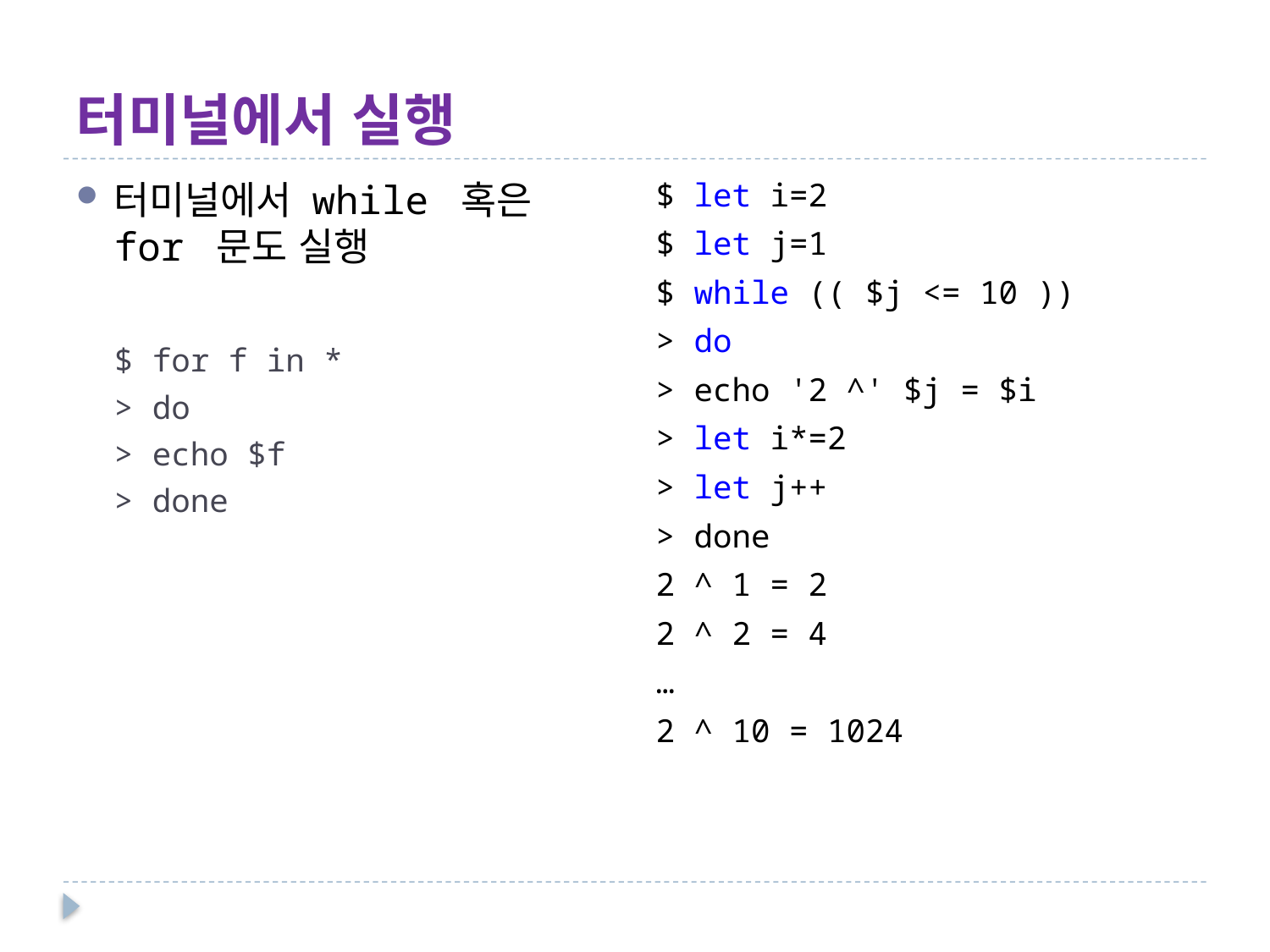

# 터미널에서 실행
$ let i=2
$ let j=1
$ while (( $j <= 10 ))
> do
> echo '2 ^' $j = $i
> let i*=2
> let j++
> done
2 ^ 1 = 2
2 ^ 2 = 4
…
2 ^ 10 = 1024

터미널에서 while 혹은 for 문도 실행

$ for f in *
> do
> echo $f
> done